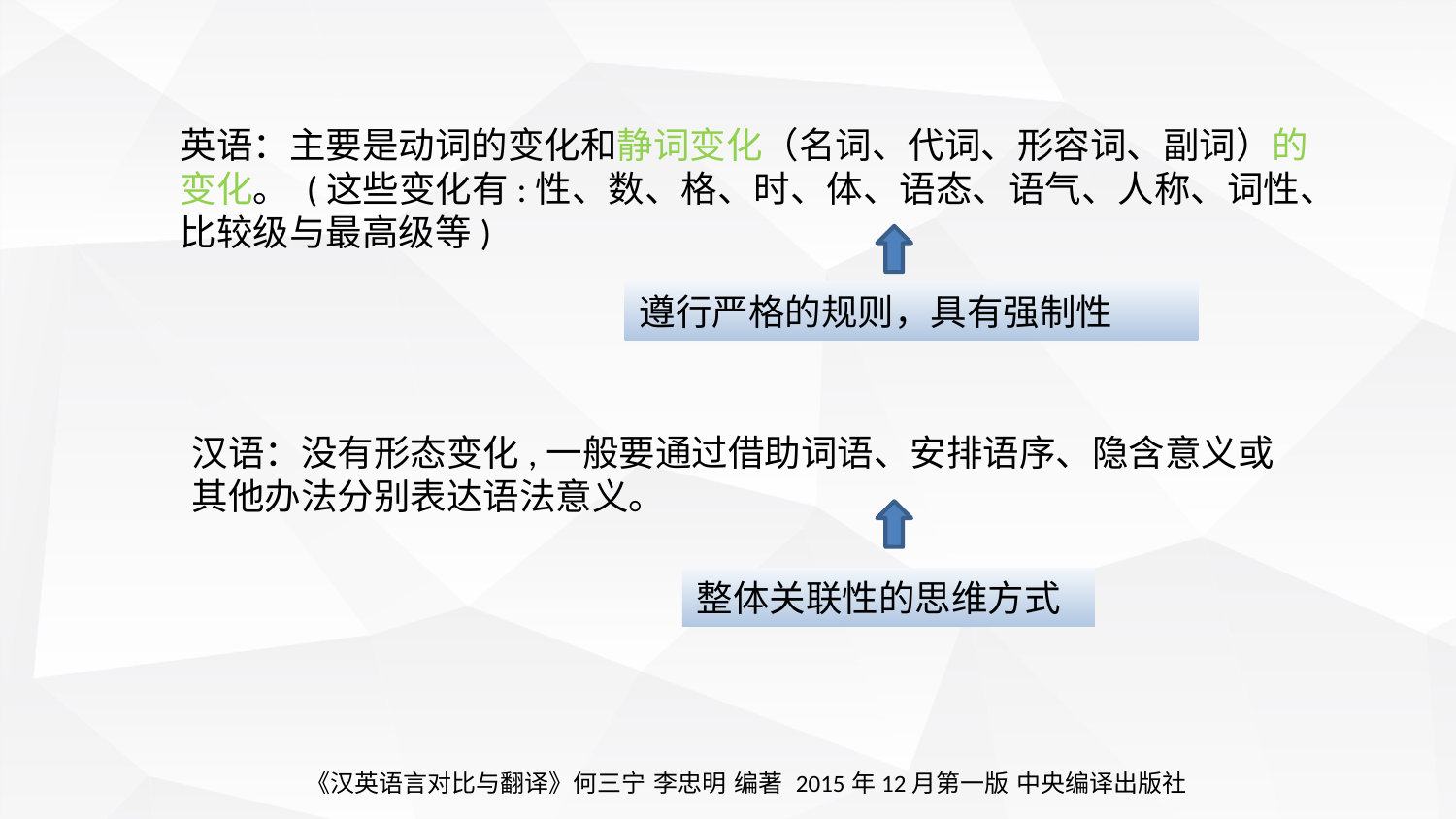

英语：主要是动词的变化和静词变化（名词、代词、形容词、副词）的变化。 (这些变化有:性、数、格、时、体、语态、语气、人称、词性、比较级与最高级等)

遵行严格的规则，具有强制性
汉语：没有形态变化,一般要通过借助词语、安排语序、隐含意义或其他办法分别表达语法意义。

整体关联性的思维方式
《汉英语言对比与翻译》何三宁 李忠明 编著 2015年12月第一版 中央编译出版社